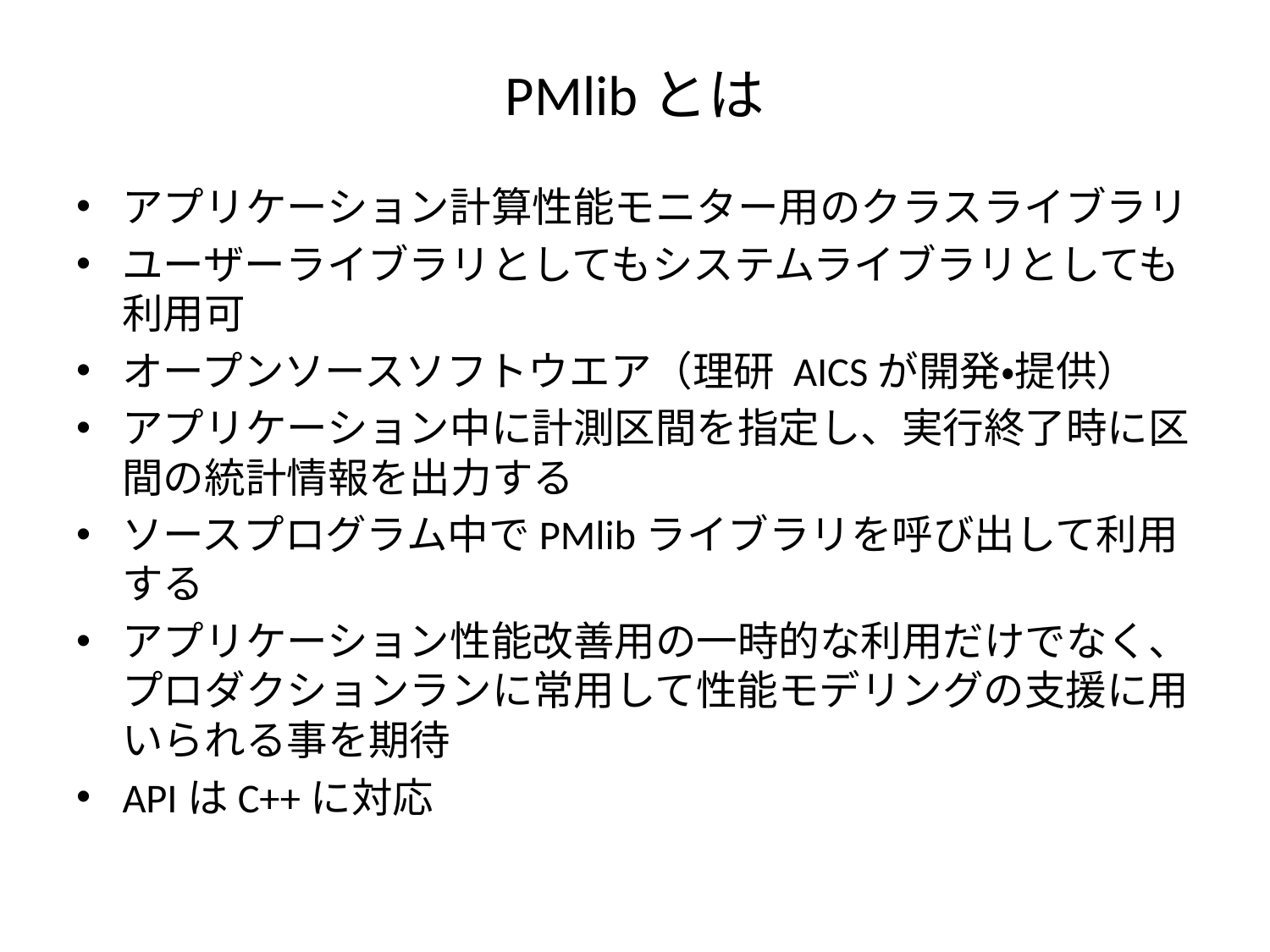

# PMlibとは
アプリケーション計算性能モニター用のクラスライブラリ
ユーザーライブラリとしてもシステムライブラリとしても利用可
オープンソースソフトウエア（理研 AICSが開発・提供）
アプリケーション中に計測区間を指定し、実行終了時に区間の統計情報を出力する
ソースプログラム中でPMlibライブラリを呼び出して利用する
アプリケーション性能改善用の一時的な利用だけでなく、プロダクションランに常用して性能モデリングの支援に用いられる事を期待
APIはC++に対応